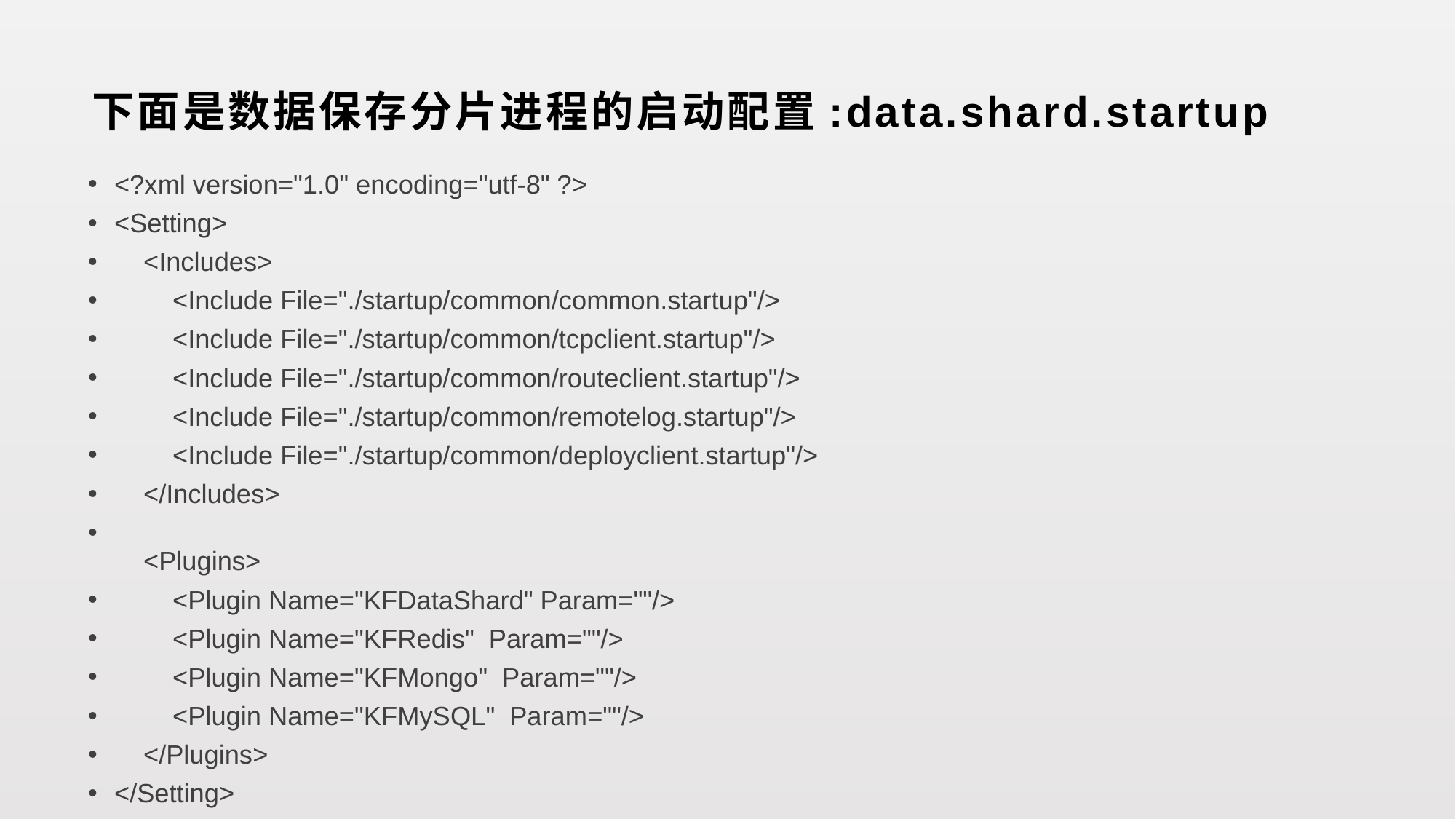

下面是数据保存分片进程的启动配置:data.shard.startup
<?xml version="1.0" encoding="utf-8" ?>
<Setting>
    <Includes>
        <Include File="./startup/common/common.startup"/>
        <Include File="./startup/common/tcpclient.startup"/>
        <Include File="./startup/common/routeclient.startup"/>
        <Include File="./startup/common/remotelog.startup"/>
        <Include File="./startup/common/deployclient.startup"/>
    </Includes>
    <Plugins>
        <Plugin Name="KFDataShard" Param=""/>
        <Plugin Name="KFRedis"  Param=""/>
        <Plugin Name="KFMongo"  Param=""/>
        <Plugin Name="KFMySQL"  Param=""/>
    </Plugins>
</Setting>